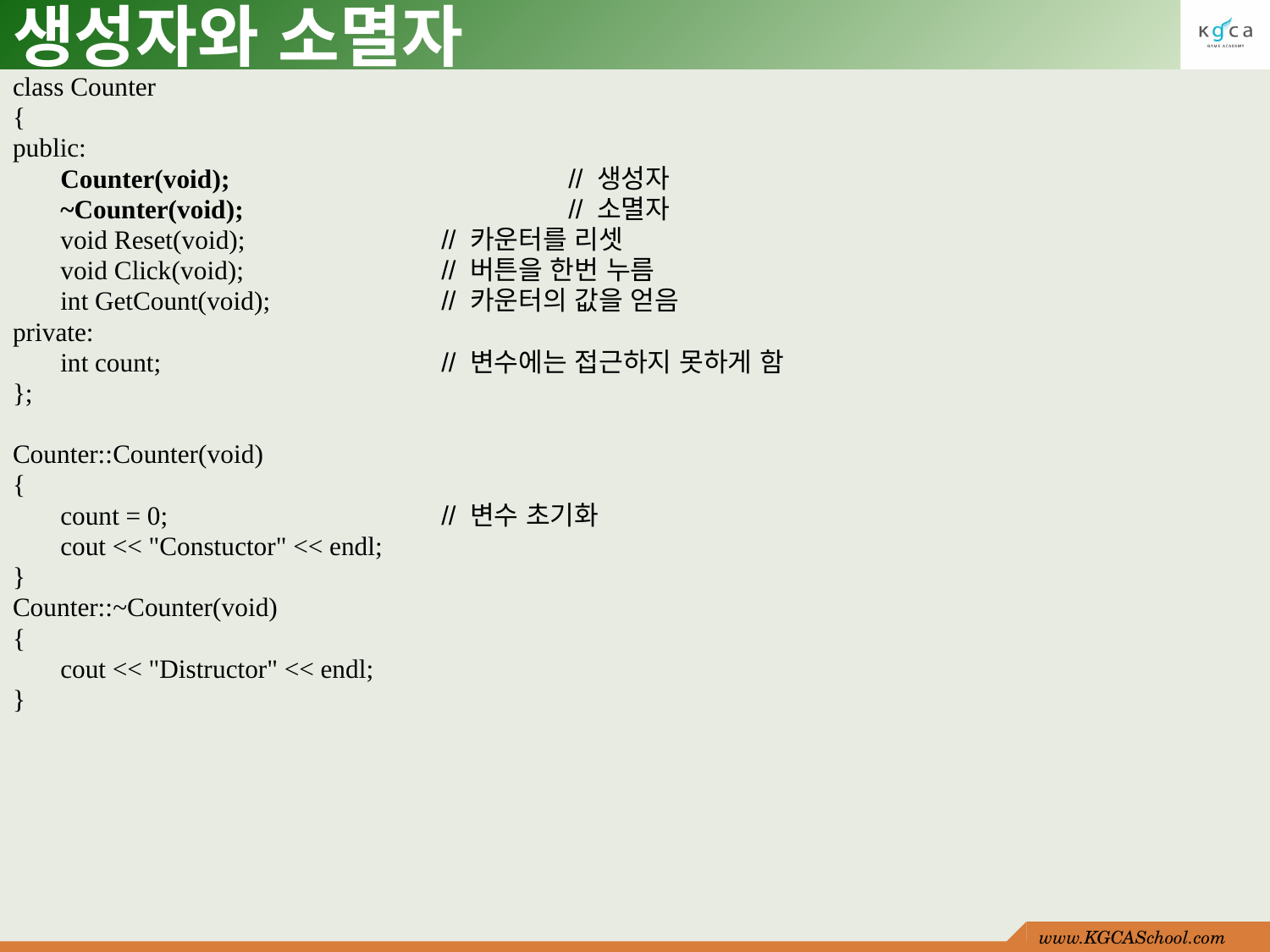

# 생성자와 소멸자
class Counter
{
public:
	Counter(void);			// 생성자
	~Counter(void);			// 소멸자
	void Reset(void);		// 카운터를 리셋
	void Click(void);		// 버튼을 한번 누름
	int GetCount(void);		// 카운터의 값을 얻음
private:
	int count;			// 변수에는 접근하지 못하게 함
};

Counter::Counter(void)
{
	count = 0;			// 변수 초기화
	cout << "Constuctor" << endl;
}
Counter::~Counter(void)
{
	cout << "Distructor" << endl;
}